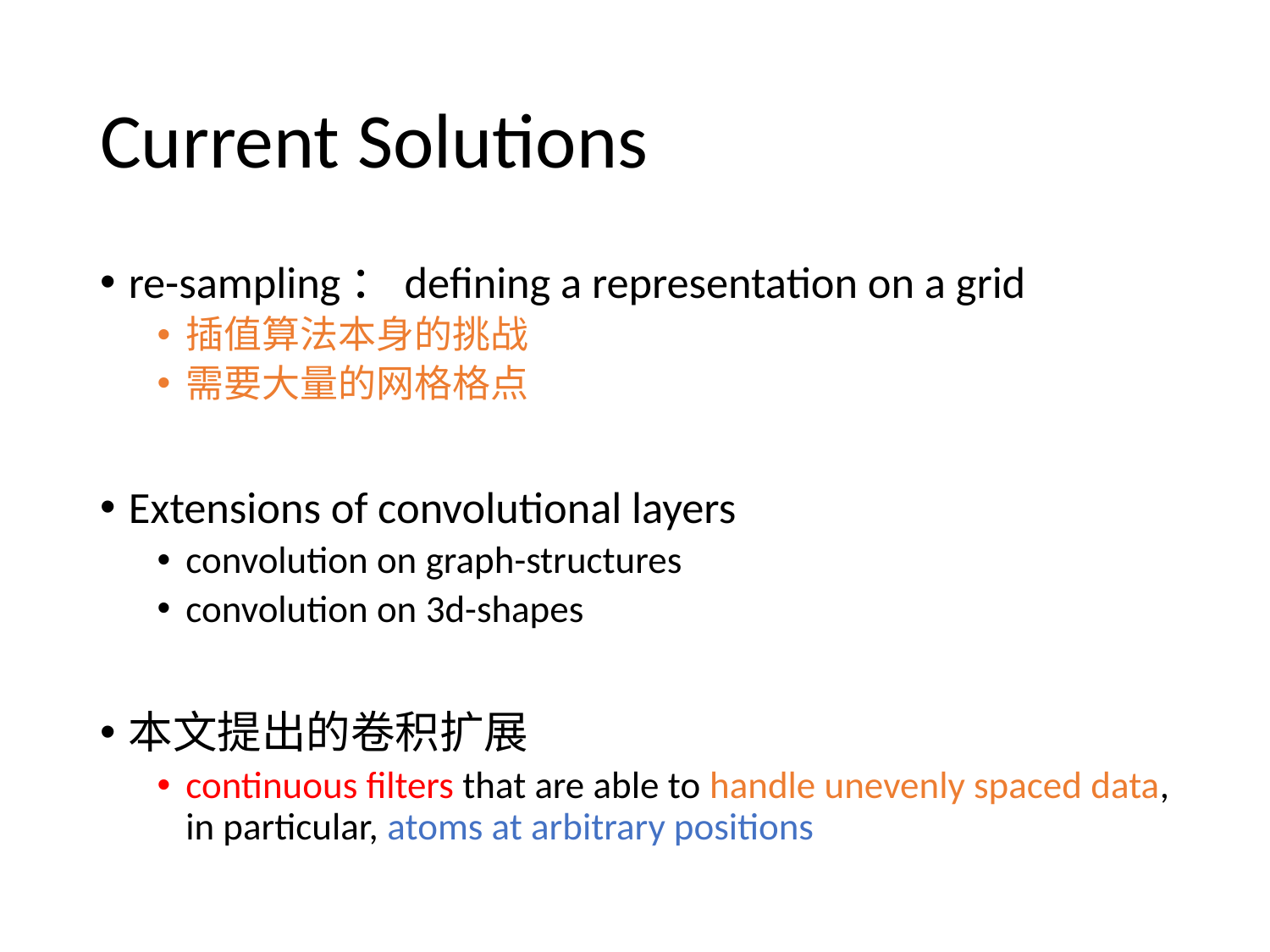

# Current Solutions
re-sampling：defining a representation on a grid
插值算法本身的挑战
需要大量的网格格点

Extensions of convolutional layers
convolution on graph-structures
convolution on 3d-shapes

本文提出的卷积扩展
continuous filters that are able to handle unevenly spaced data, in particular, atoms at arbitrary positions